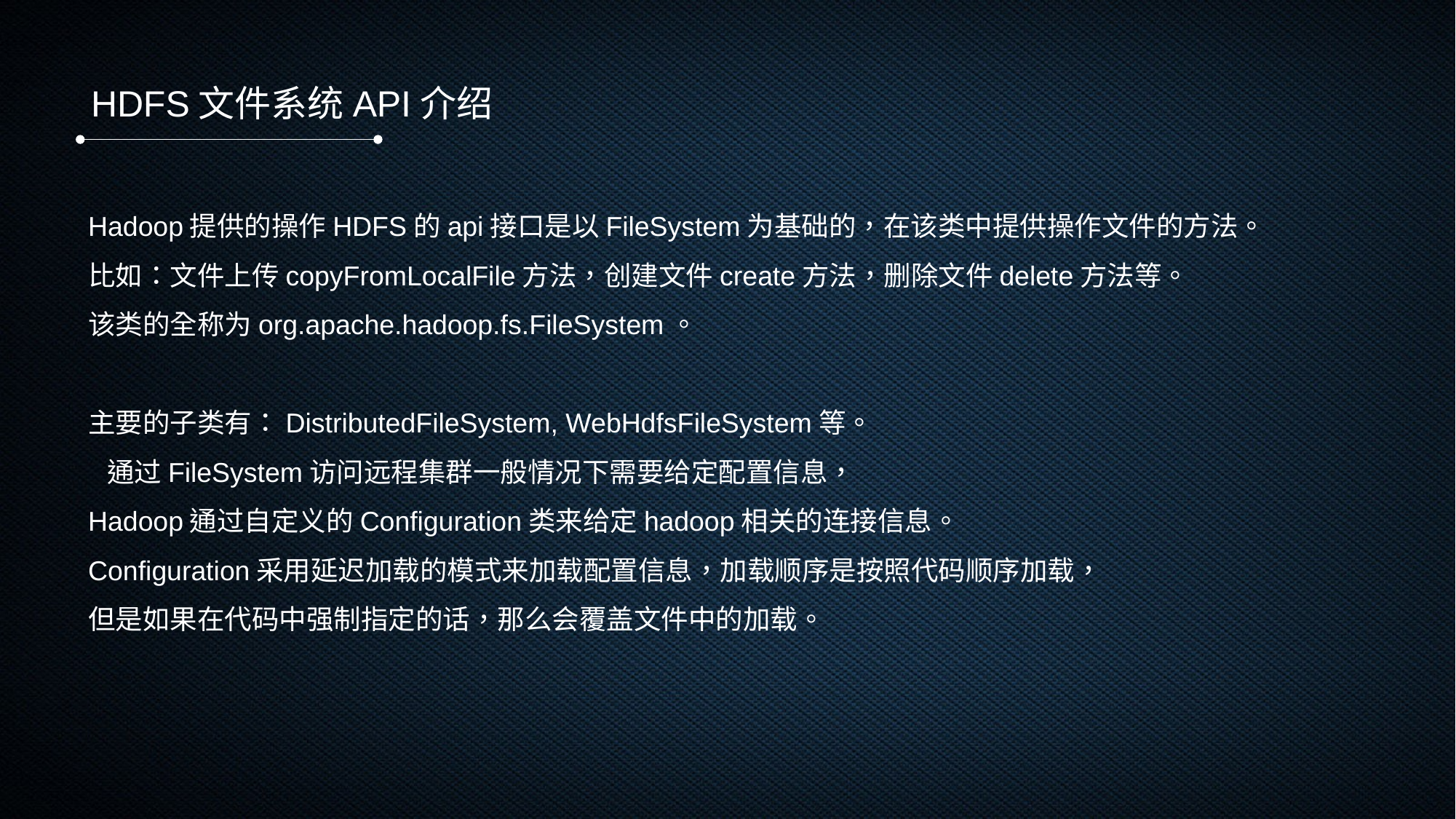

HDFS文件系统API介绍
Hadoop提供的操作HDFS的api接口是以FileSystem为基础的，在该类中提供操作文件的方法。
比如：文件上传copyFromLocalFile方法，创建文件create方法，删除文件delete方法等。
该类的全称为org.apache.hadoop.fs.FileSystem。

主要的子类有：DistributedFileSystem, WebHdfsFileSystem等。
  通过FileSystem访问远程集群一般情况下需要给定配置信息，
Hadoop通过自定义的Configuration类来给定hadoop相关的连接信息。
Configuration采用延迟加载的模式来加载配置信息，加载顺序是按照代码顺序加载，
但是如果在代码中强制指定的话，那么会覆盖文件中的加载。